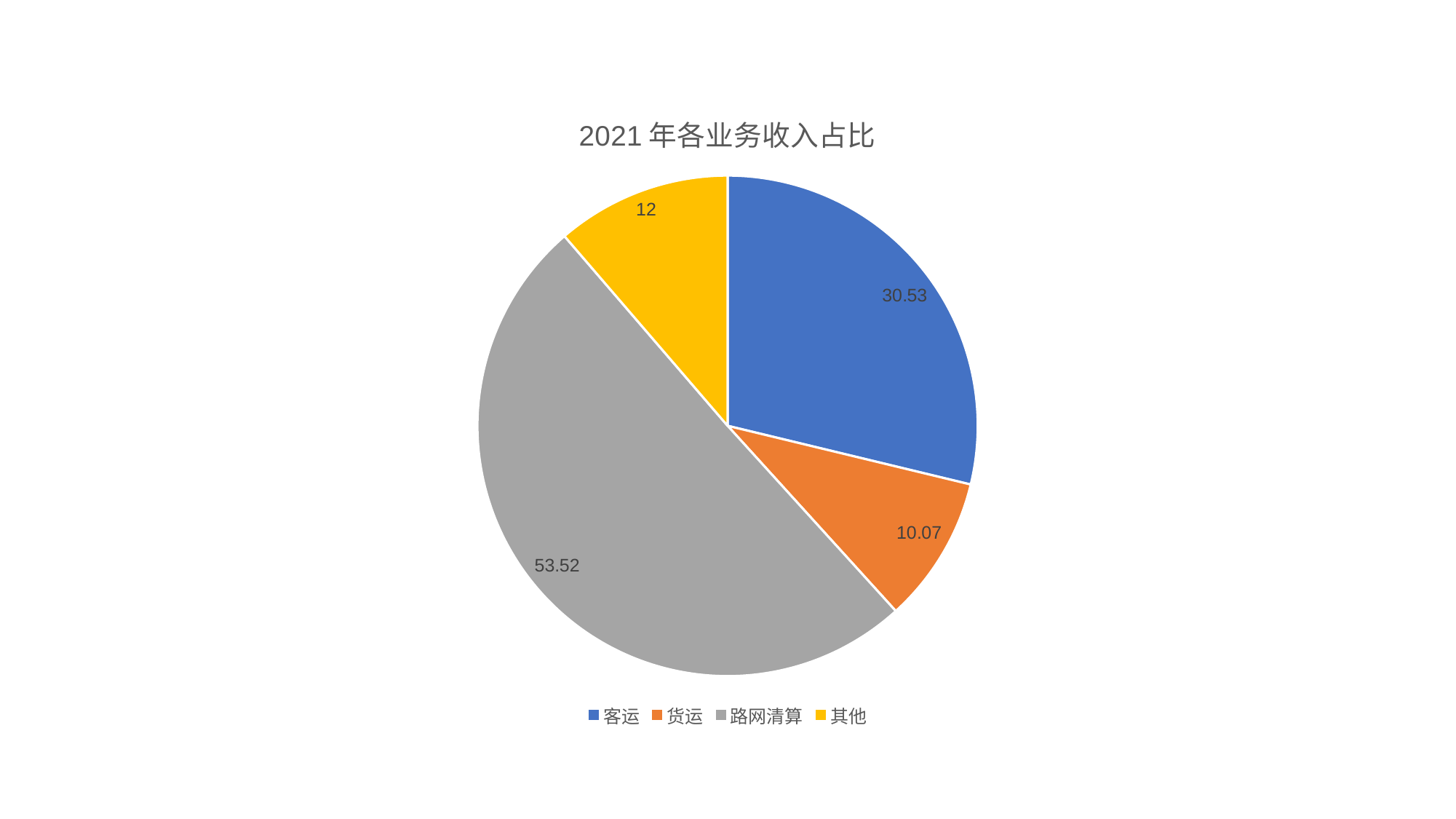

### Chart: 2021年各业务收入占比

| Category | 占比 |
|---|---|
| 客运 | 30.53 |
| 货运 | 10.07 |
| 路网清算 | 53.52 |
| 其他 | 12.0 |